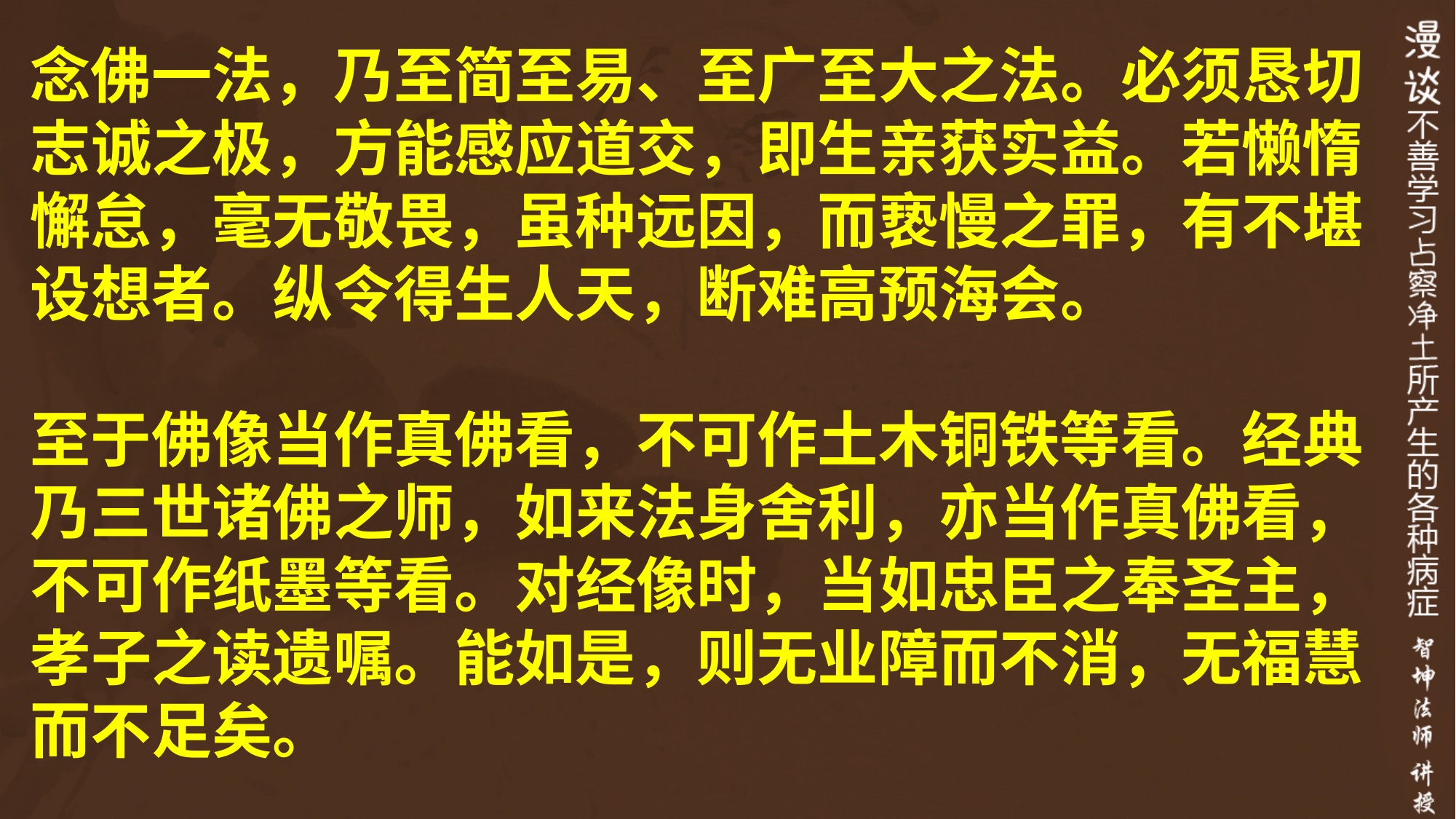

念佛一法，乃至简至易、至广至大之法。必须恳切志诚之极，方能感应道交，即生亲获实益。若懒惰懈怠，毫无敬畏，虽种远因，而亵慢之罪，有不堪设想者。纵令得生人天，断难高预海会。

至于佛像当作真佛看，不可作土木铜铁等看。经典乃三世诸佛之师，如来法身舍利，亦当作真佛看，不可作纸墨等看。对经像时，当如忠臣之奉圣主，孝子之读遗嘱。能如是，则无业障而不消，无福慧而不足矣。